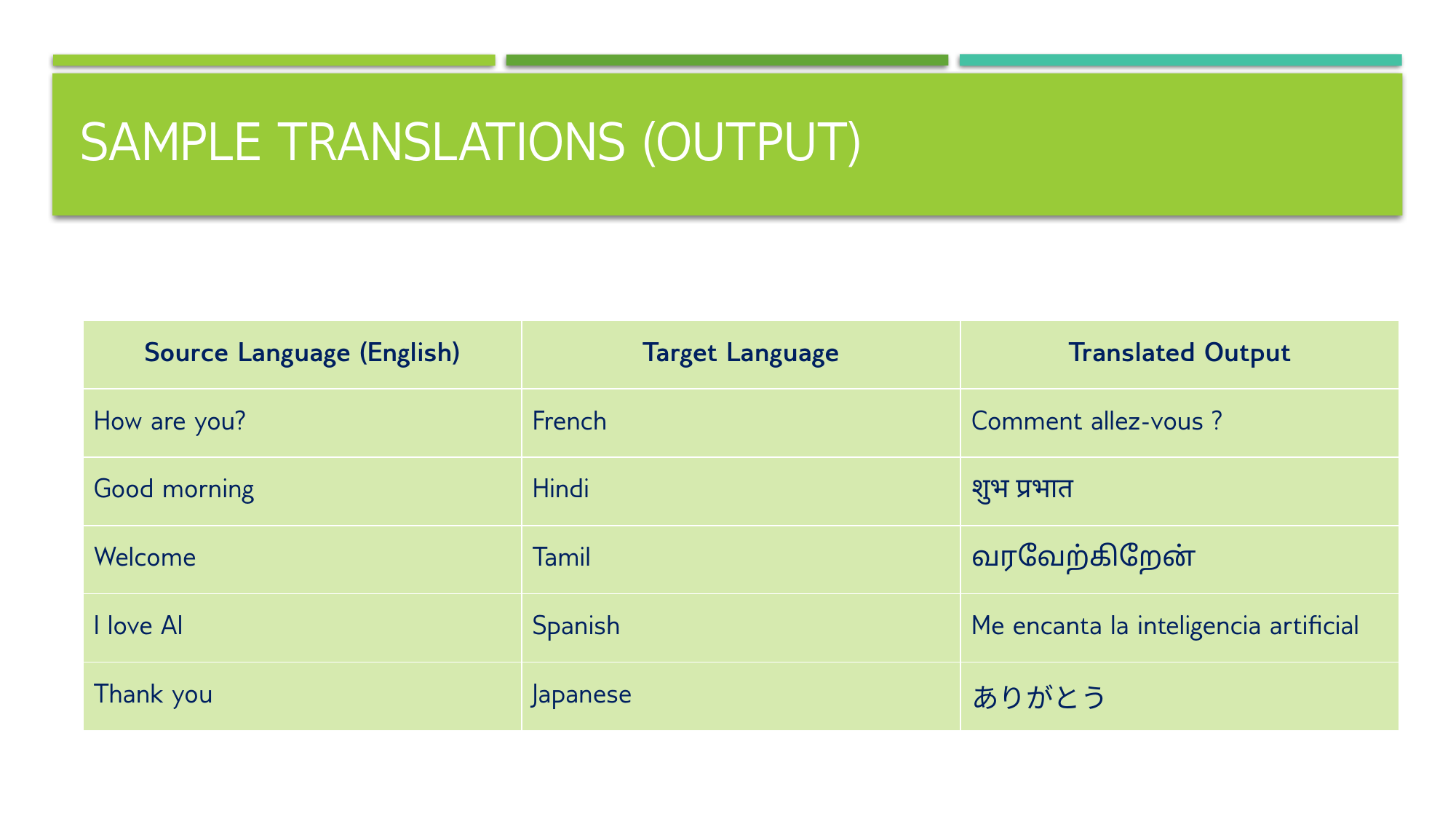

# Sample Translations (Output)
| Source Language (English) | Target Language | Translated Output |
| --- | --- | --- |
| How are you? | French | Comment allez-vous ? |
| Good morning | Hindi | शुभ प्रभात |
| Welcome | Tamil | வரவேற்கிறேன் |
| I love AI | Spanish | Me encanta la inteligencia artificial |
| Thank you | Japanese | ありがとう |